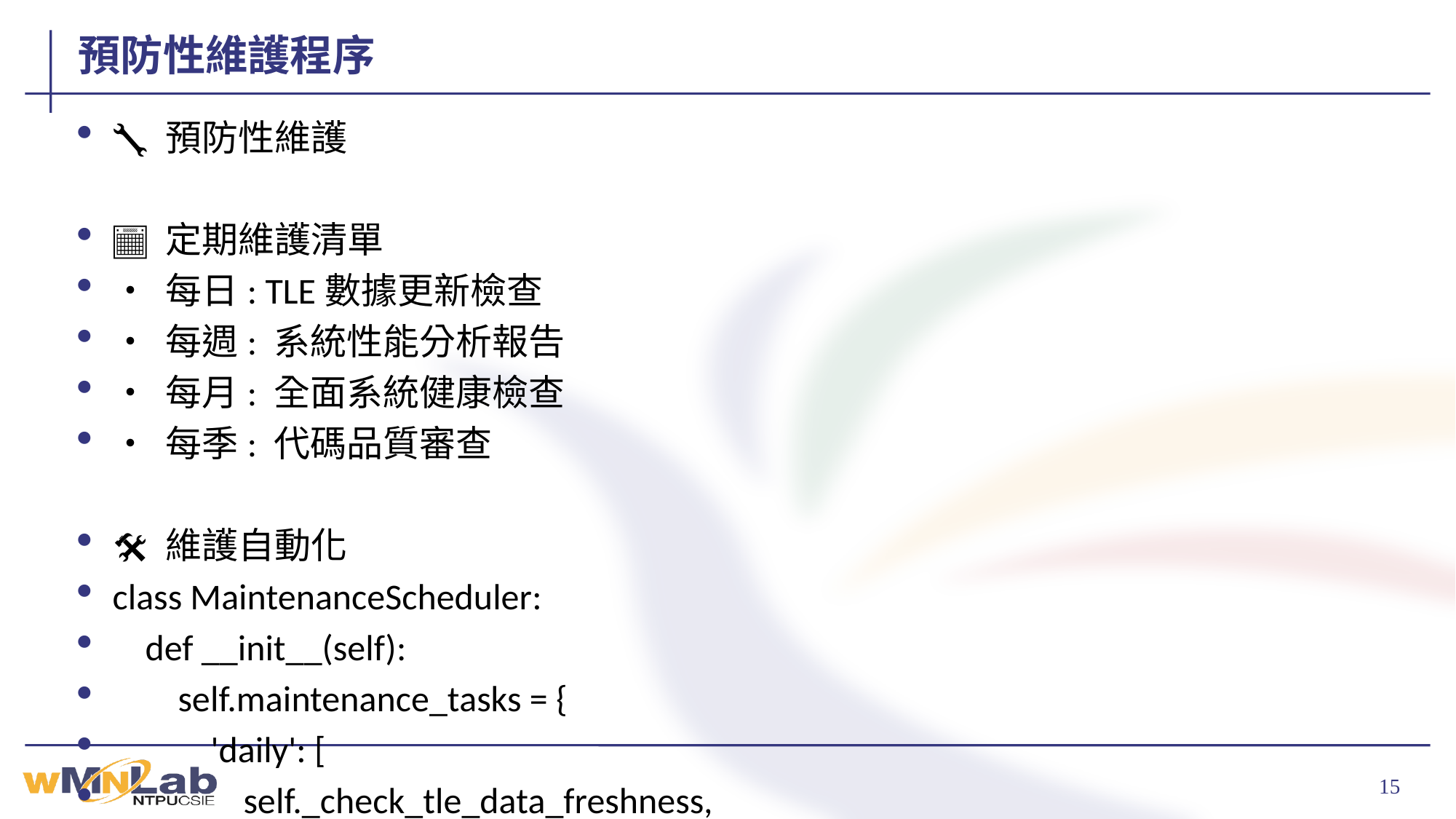

# 預防性維護程序
🔧 預防性維護

📅 定期維護清單
• 每日: TLE數據更新檢查
• 每週: 系統性能分析報告
• 每月: 全面系統健康檢查
• 每季: 代碼品質審查

🛠️ 維護自動化
class MaintenanceScheduler:
    def __init__(self):
        self.maintenance_tasks = {
            'daily': [
                self._check_tle_data_freshness,
                self._verify_calculation_accuracy,
                self._monitor_system_resources
            ],
            'weekly': [
                self._analyze_performance_trends,
                self._review_error_logs,
                self._update_system_metrics
            ],
            'monthly': [
                self._comprehensive_system_health_check,
                self._update_dependencies,
                self._performance_benchmark_testing
            ]
        }

    def run_scheduled_maintenance(self, frequency='daily'):
        maintenance_results = []

        for task in self.maintenance_tasks[frequency]:
            try:
                result = task()
                maintenance_results.append(result)

                if result.has_issues():
                    self._create_maintenance_alert(result)

            except Exception as e:
                self.logger.error(f"維護任務失敗: {task.__name__}: {e}")

        return MaintenanceReport(maintenance_results)